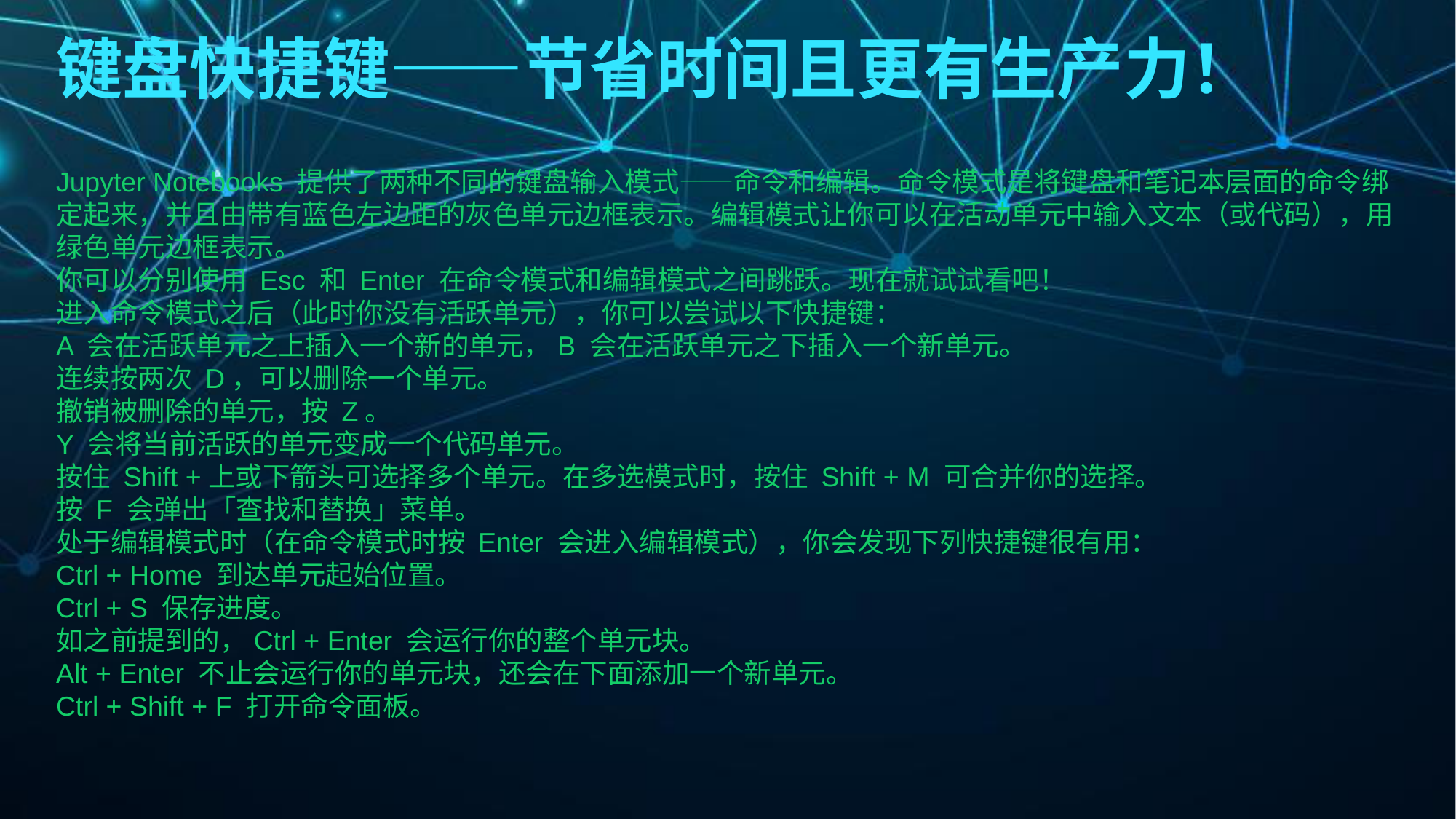

键盘快捷键——节省时间且更有生产力！
Jupyter Notebooks 提供了两种不同的键盘输入模式——命令和编辑。命令模式是将键盘和笔记本层面的命令绑定起来，并且由带有蓝色左边距的灰色单元边框表示。编辑模式让你可以在活动单元中输入文本（或代码），用绿色单元边框表示。
你可以分别使用 Esc 和 Enter 在命令模式和编辑模式之间跳跃。现在就试试看吧！
进入命令模式之后（此时你没有活跃单元），你可以尝试以下快捷键：
A 会在活跃单元之上插入一个新的单元，B 会在活跃单元之下插入一个新单元。
连续按两次 D，可以删除一个单元。
撤销被删除的单元，按 Z。
Y 会将当前活跃的单元变成一个代码单元。
按住 Shift +上或下箭头可选择多个单元。在多选模式时，按住 Shift + M 可合并你的选择。
按 F 会弹出「查找和替换」菜单。
处于编辑模式时（在命令模式时按 Enter 会进入编辑模式），你会发现下列快捷键很有用：
Ctrl + Home 到达单元起始位置。
Ctrl + S 保存进度。
如之前提到的，Ctrl + Enter 会运行你的整个单元块。
Alt + Enter 不止会运行你的单元块，还会在下面添加一个新单元。
Ctrl + Shift + F 打开命令面板。

8